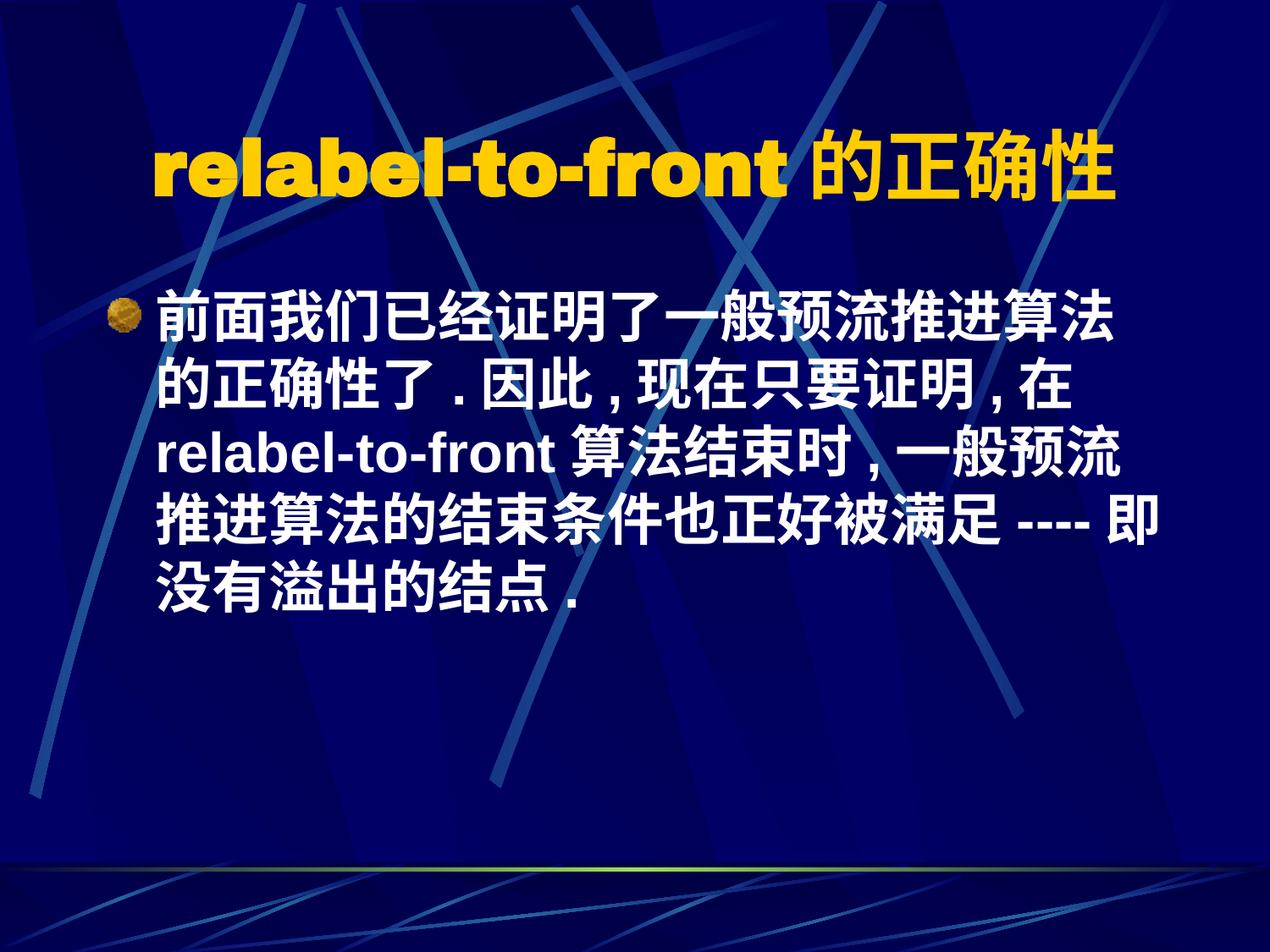

# relabel-to-front的正确性
前面我们已经证明了一般预流推进算法的正确性了.因此,现在只要证明,在relabel-to-front算法结束时,一般预流推进算法的结束条件也正好被满足----即没有溢出的结点.